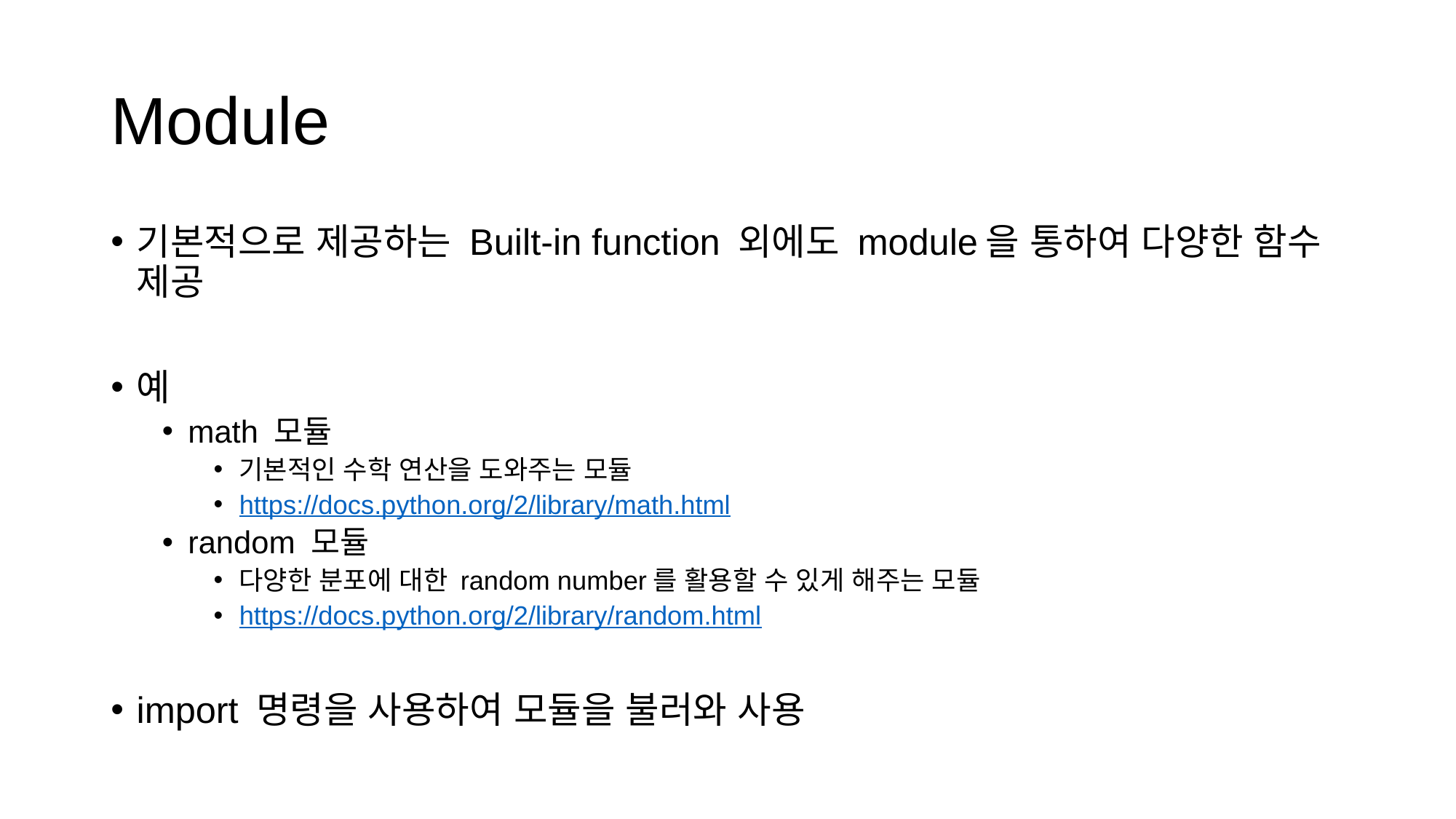

# Module
기본적으로 제공하는 Built-in function 외에도 module을 통하여 다양한 함수 제공

예
math 모듈
기본적인 수학 연산을 도와주는 모듈
https://docs.python.org/2/library/math.html
random 모듈
다양한 분포에 대한 random number를 활용할 수 있게 해주는 모듈
https://docs.python.org/2/library/random.html

import 명령을 사용하여 모듈을 불러와 사용